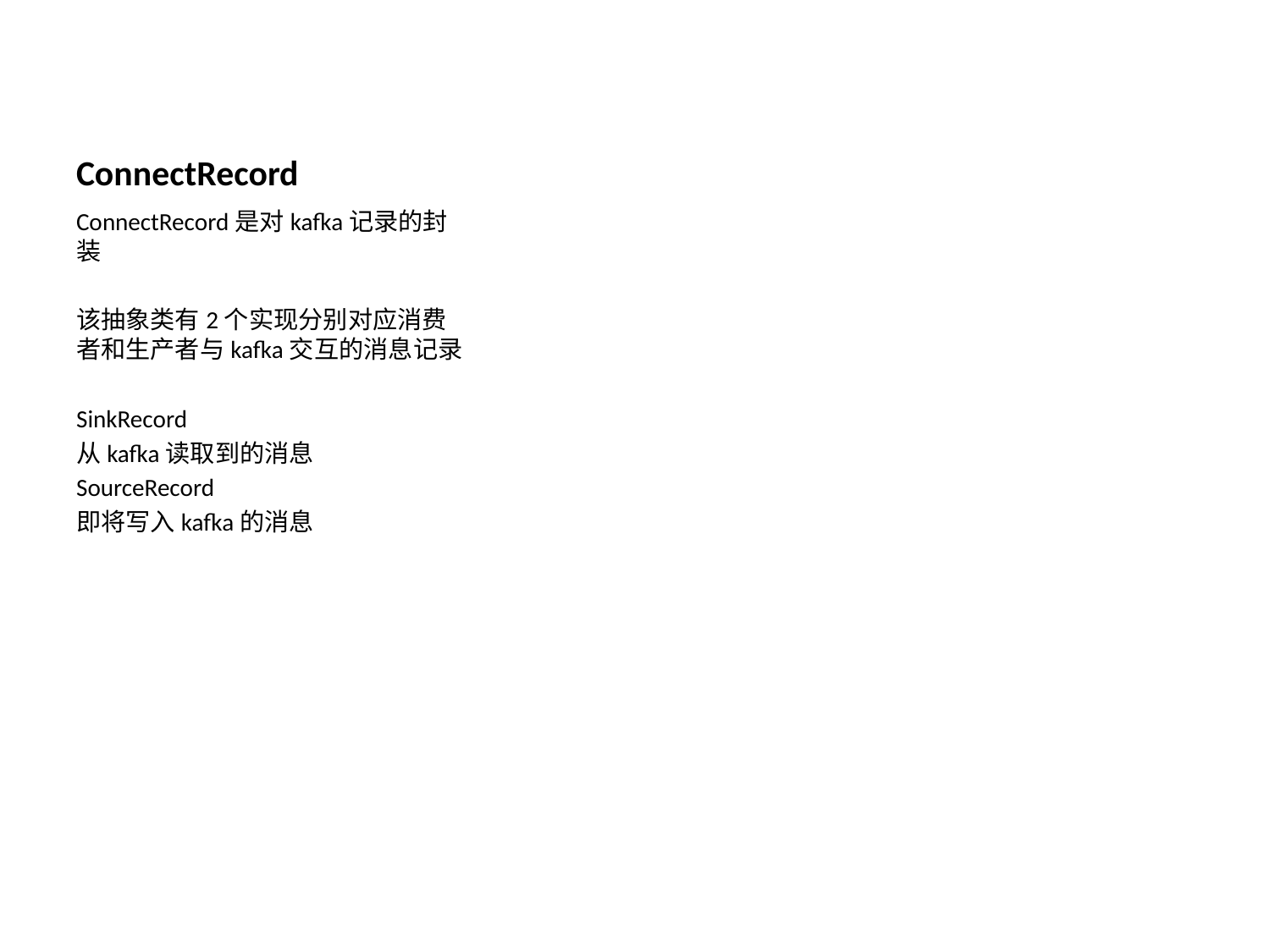

# ConnectRecord

ConnectRecord是对kafka记录的封装

该抽象类有2个实现分别对应消费者和生产者与kafka交互的消息记录

SinkRecord
从kafka读取到的消息
SourceRecord
即将写入kafka的消息